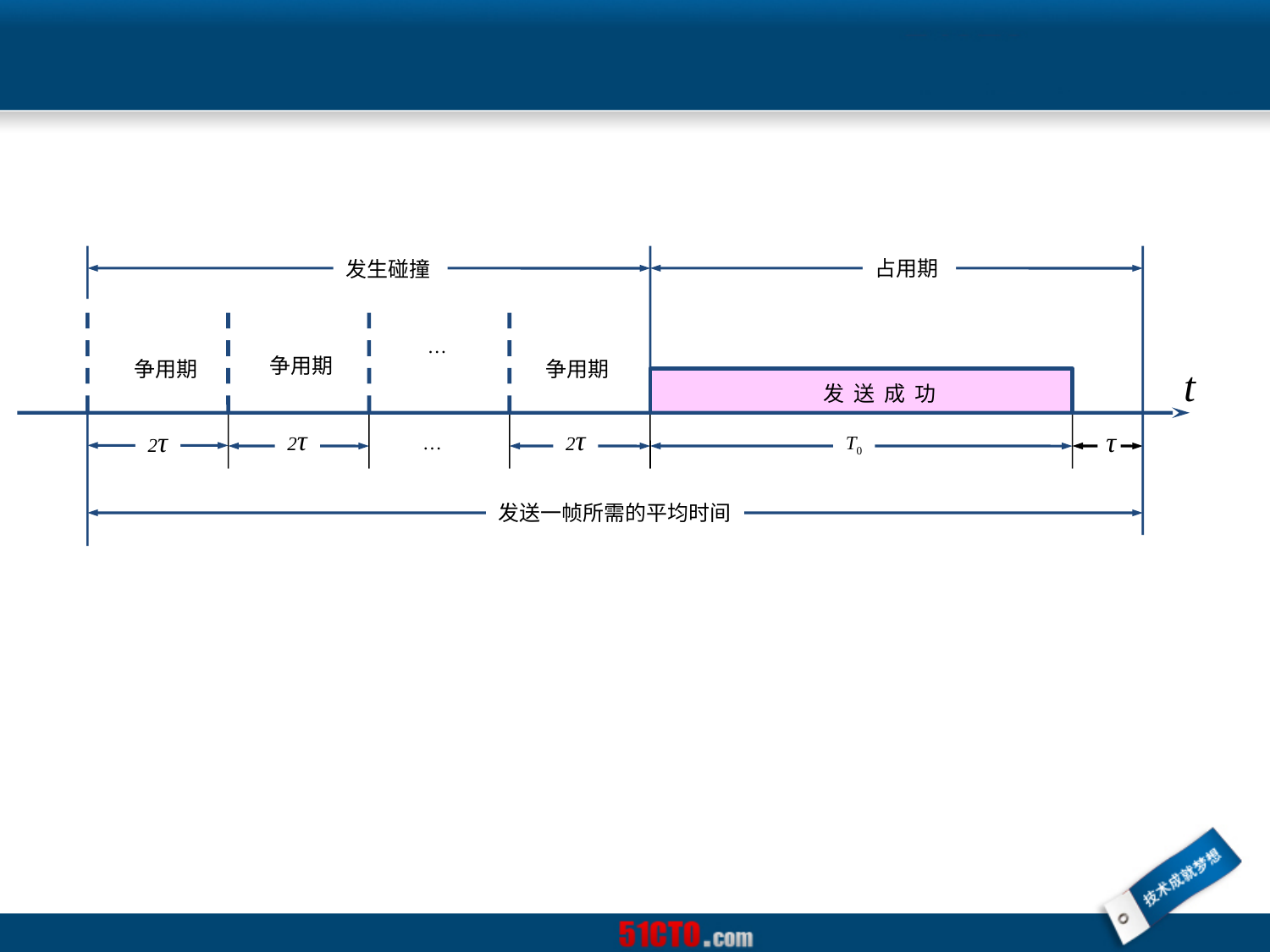

占用期
发生碰撞

…
争用期
争用期
争用期
t

发  送  成  功

2τ
2τ
2τ
  τ
…
T0

发送一帧所需的平均时间